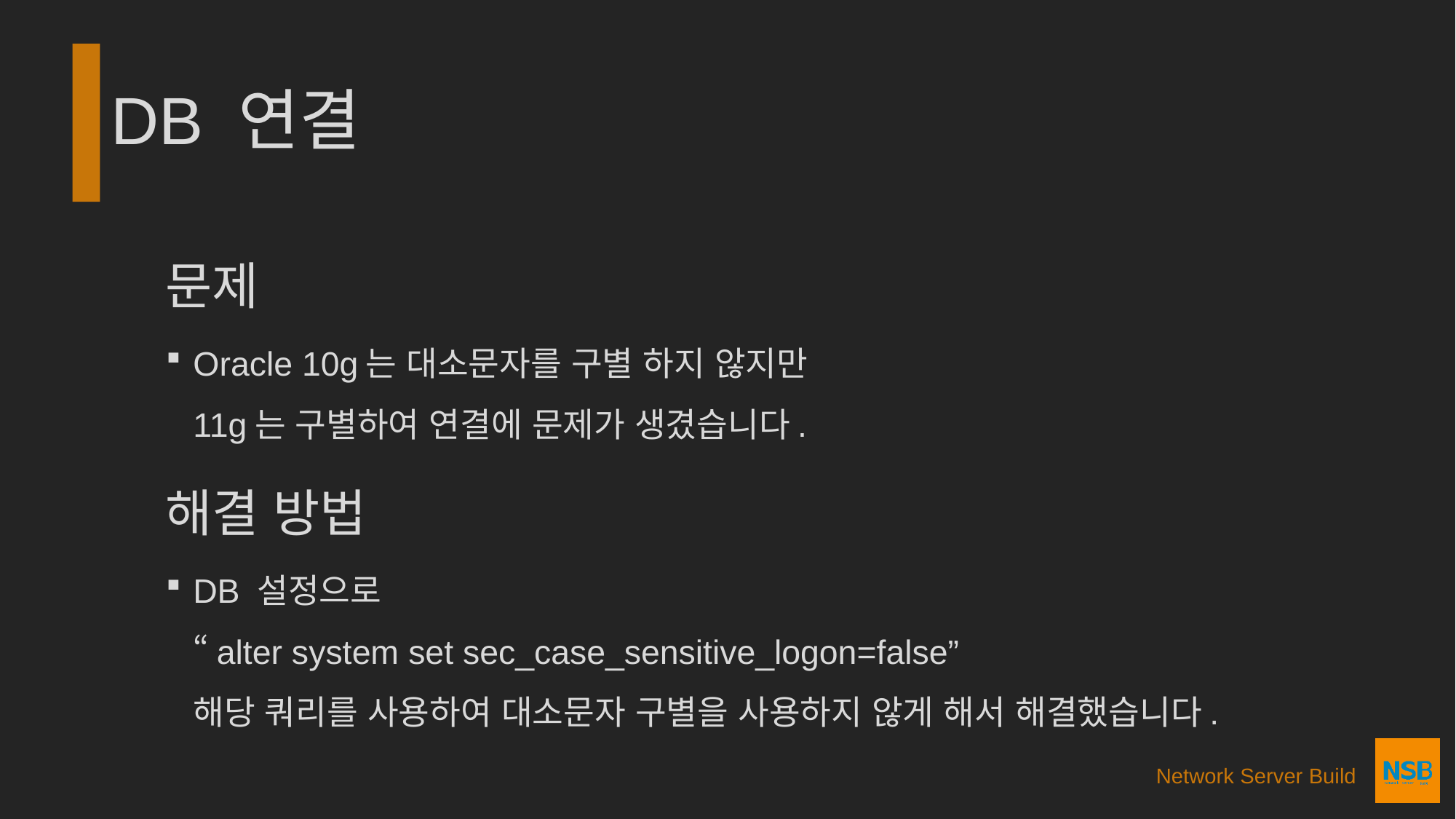

# DB 연결
문제
Oracle 10g는 대소문자를 구별 하지 않지만
11g는 구별하여 연결에 문제가 생겼습니다.
해결 방법
DB 설정으로
“alter system set sec_case_sensitive_logon=false”
해당 쿼리를 사용하여 대소문자 구별을 사용하지 않게 해서 해결했습니다.